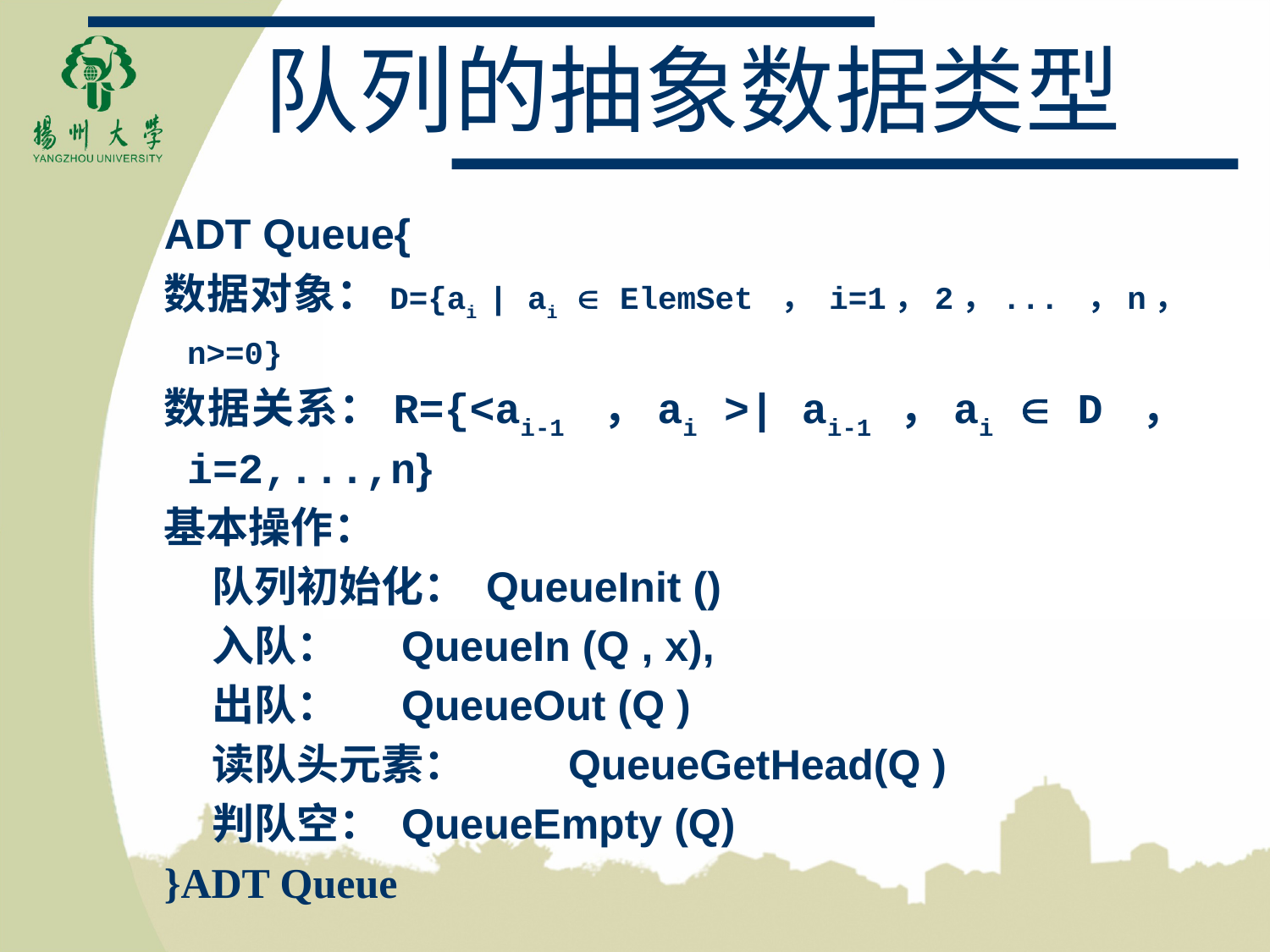

# 队列的抽象数据类型
ADT Queue{
数据对象：D={ai | ai ∈ ElemSet ， i=1，2，... ，n，n>=0}
数据关系：R={<ai-1 ，ai >| ai-1 ，ai ∈ D ，i=2,...,n}
基本操作：
    队列初始化： QueueInit ()
    入队：　 QueueIn (Q , x),
    出队：　 QueueOut (Q )
    读队头元素：	QueueGetHead(Q )
    判队空： QueueEmpty (Q)
}ADT Queue